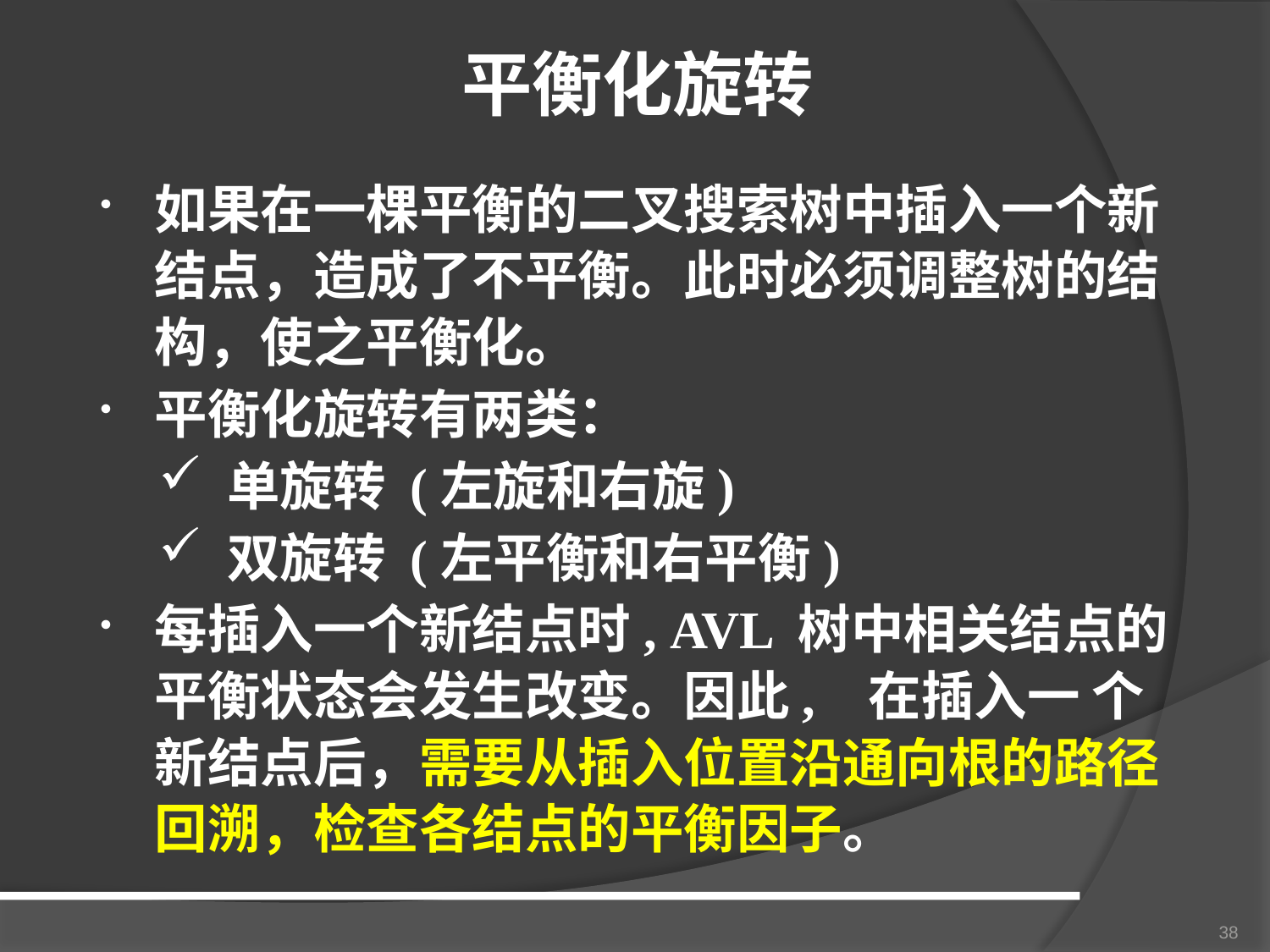

# 平衡化旋转
如果在一棵平衡的二叉搜索树中插入一个新结点，造成了不平衡。此时必须调整树的结构，使之平衡化。
平衡化旋转有两类：
 单旋转 (左旋和右旋)
 双旋转 (左平衡和右平衡)
每插入一个新结点时, AVL 树中相关结点的平衡状态会发生改变。因此,   在插入一 个新结点后，需要从插入位置沿通向根的路径回溯，检查各结点的平衡因子。
38